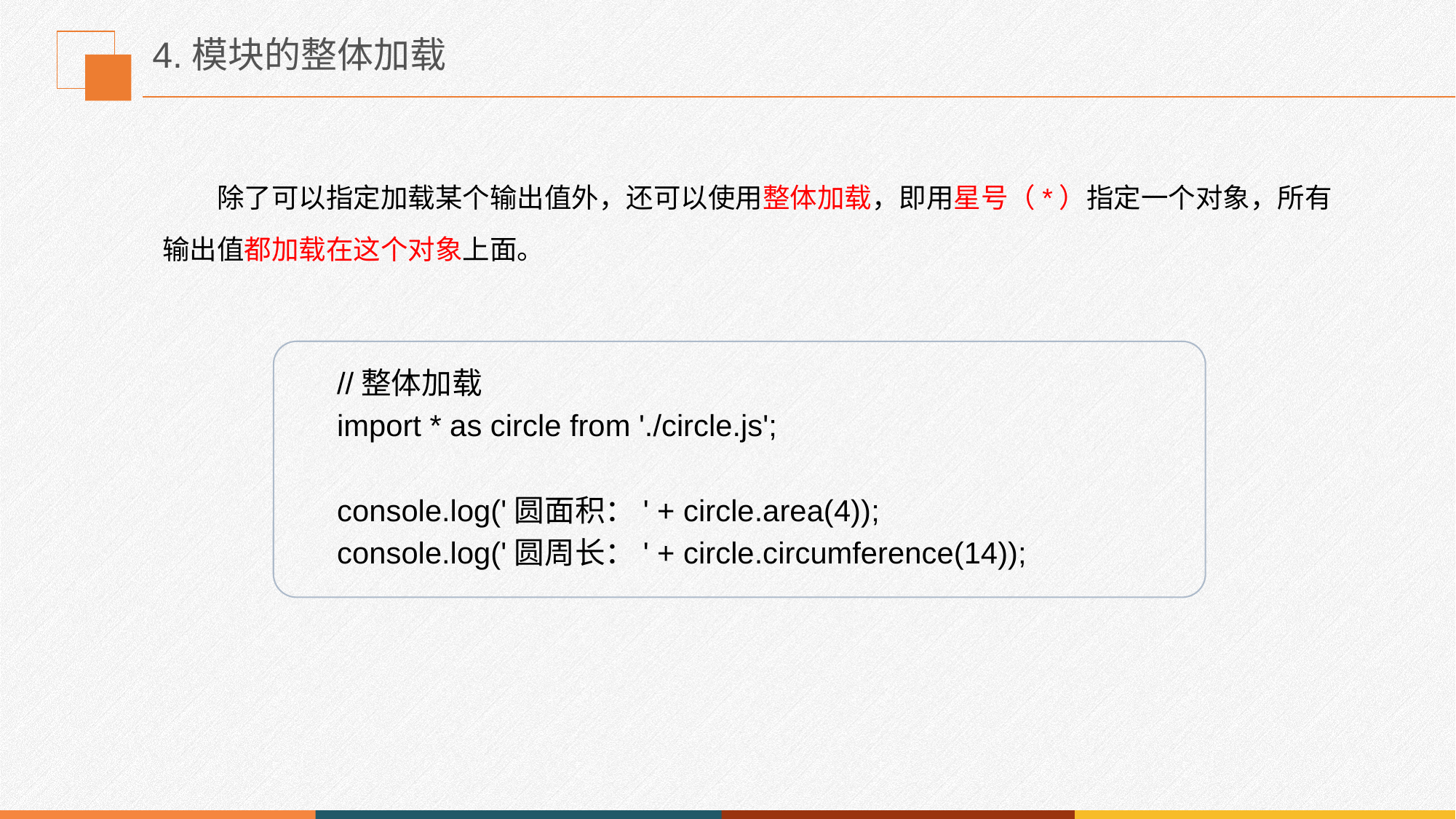

# 4.模块的整体加载
除了可以指定加载某个输出值外，还可以使用整体加载，即用星号（*）指定一个对象，所有输出值都加载在这个对象上面。

//整体加载
import * as circle from './circle.js';

console.log('圆面积：' + circle.area(4));
console.log('圆周长：' + circle.circumference(14));